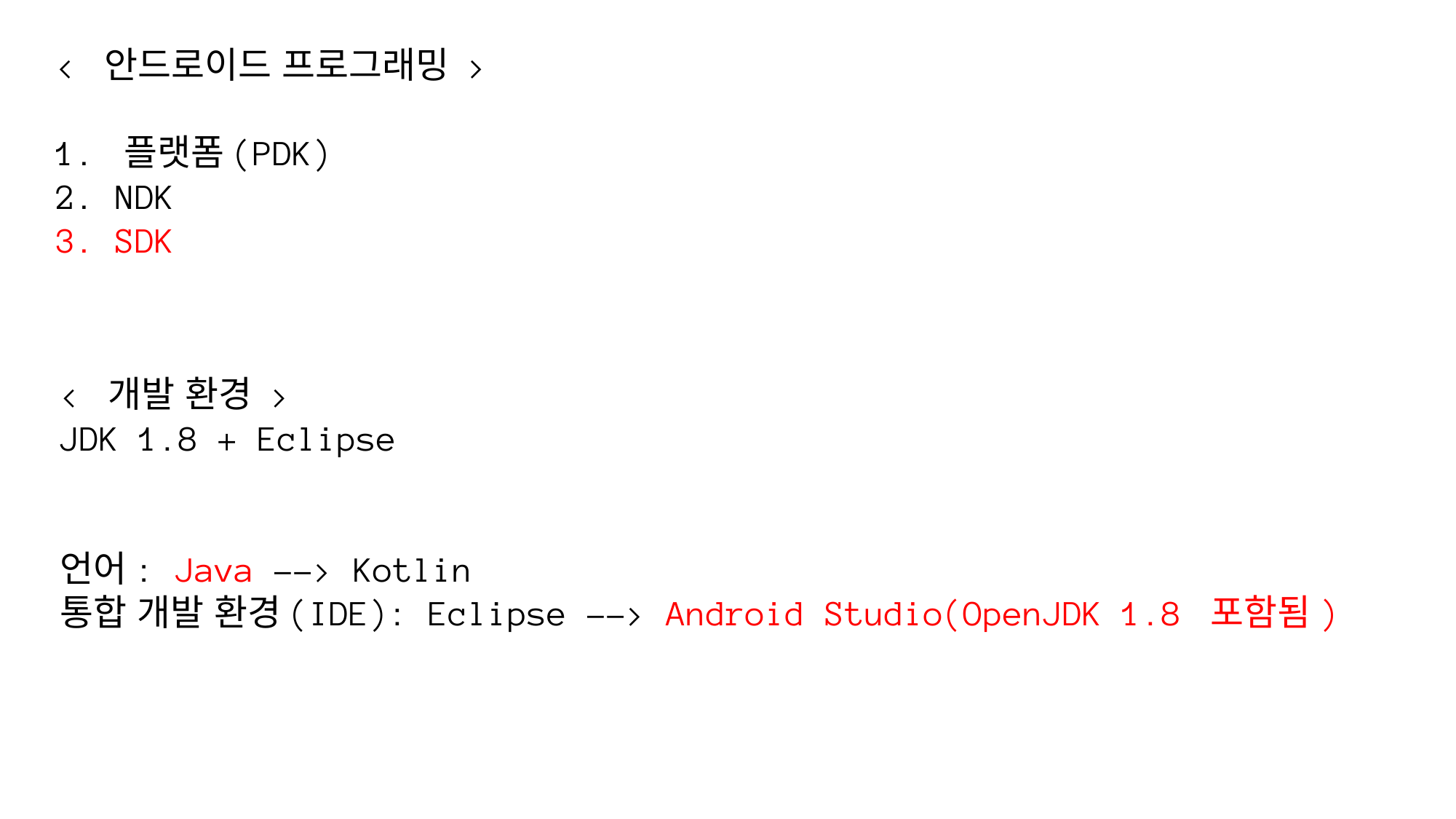

< 안드로이드 프로그래밍 >

1. 플랫폼(PDK)
2. NDK
3. SDK
< 개발 환경 >
JDK 1.8 + Eclipse

언어: Java --> Kotlin
통합 개발 환경(IDE): Eclipse --> Android Studio(OpenJDK 1.8 포함됨)